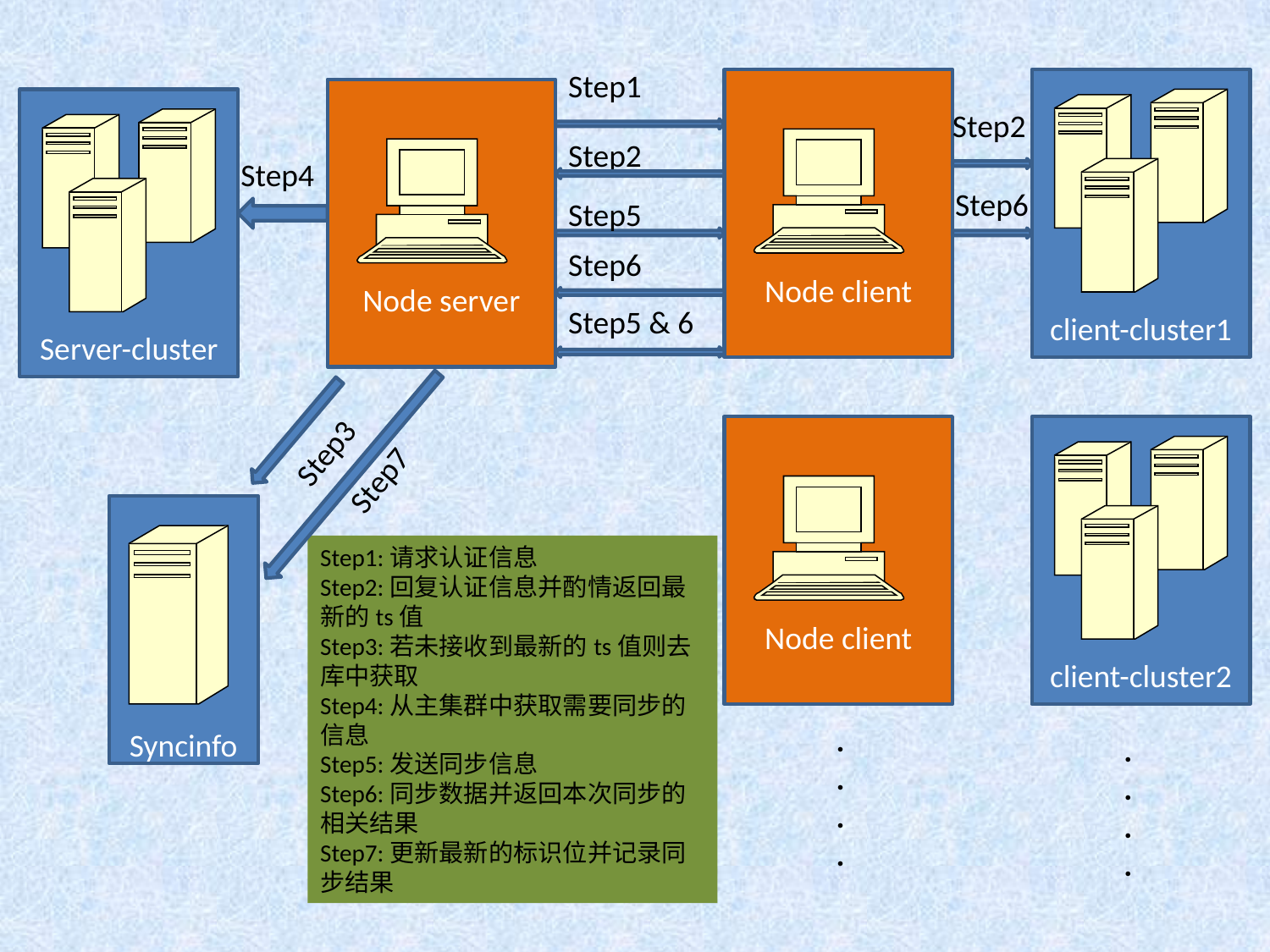

Step1

Step2

Step5

Step6

Step5 & 6

Node client

client-cluster1

Node server

Server-cluster

Step2
Step4

Step6

Step3

Node client

client-cluster2

Step7

Syncinfo

Step1:请求认证信息
Step2:回复认证信息并酌情返回最新的ts值
Step3:若未接收到最新的ts值则去库中获取
Step4:从主集群中获取需要同步的信息
Step5:发送同步信息
Step6:同步数据并返回本次同步的相关结果
Step7:更新最新的标识位并记录同步结果
.
.
.
.
.
.
.
.